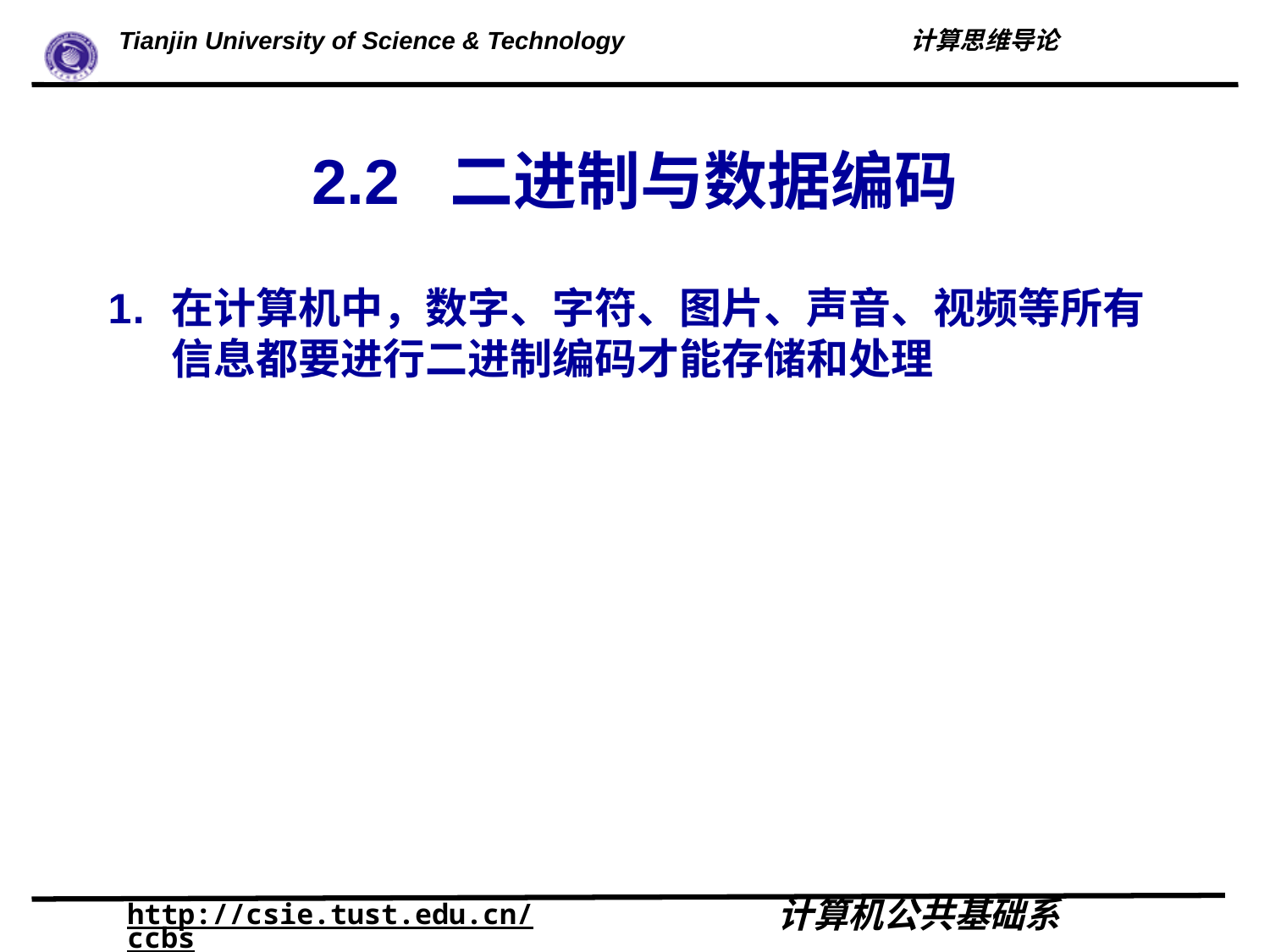

# 2.2  二进制与数据编码
在计算机中，数字、字符、图片、声音、视频等所有信息都要进行二进制编码才能存储和处理